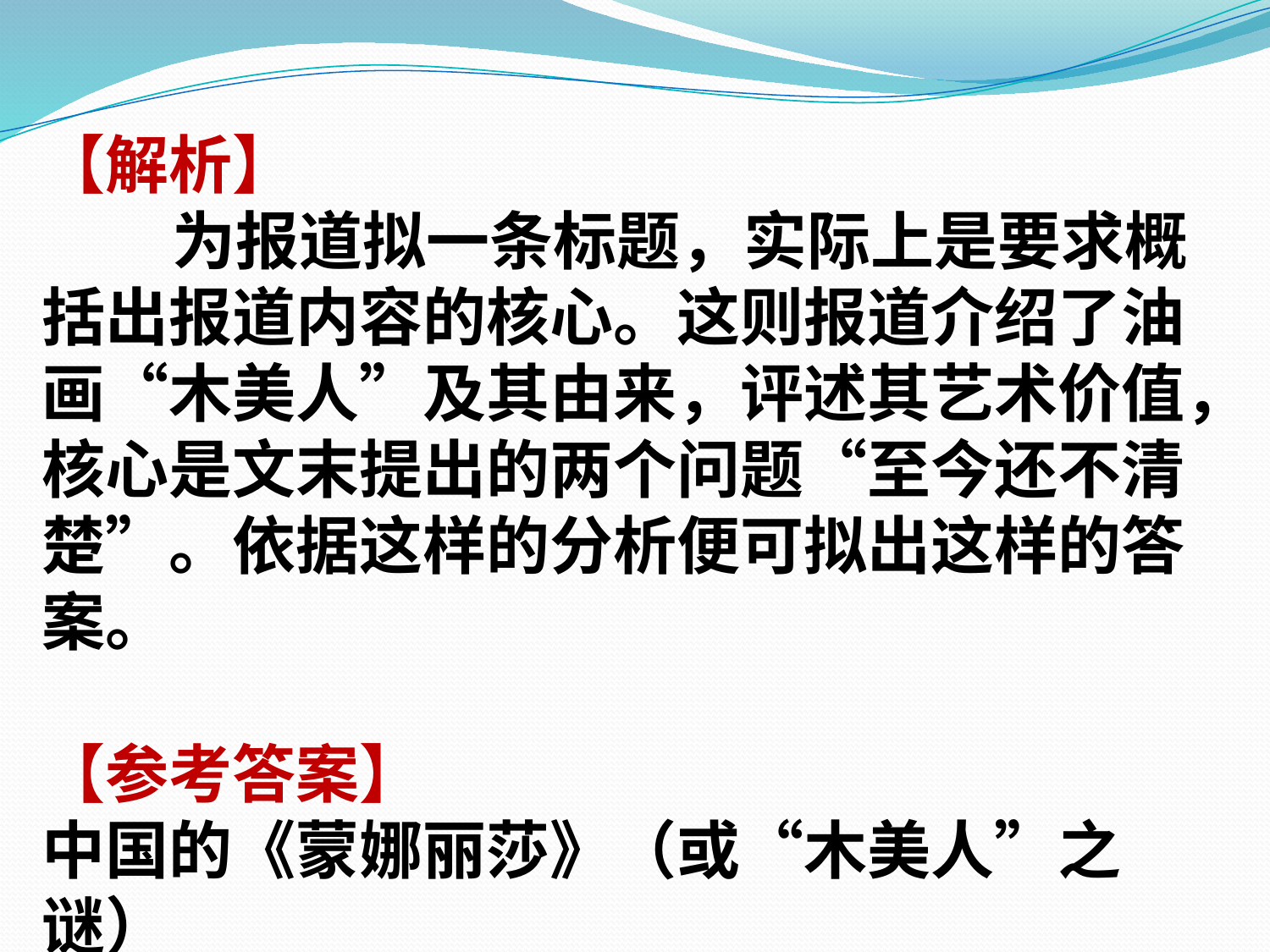

【解析】
        为报道拟一条标题，实际上是要求概括出报道内容的核心。这则报道介绍了油画“木美人”及其由来，评述其艺术价值，核心是文末提出的两个问题“至今还不清楚”。依据这样的分析便可拟出这样的答案。

【参考答案】
中国的《蒙娜丽莎》（或“木美人”之谜）